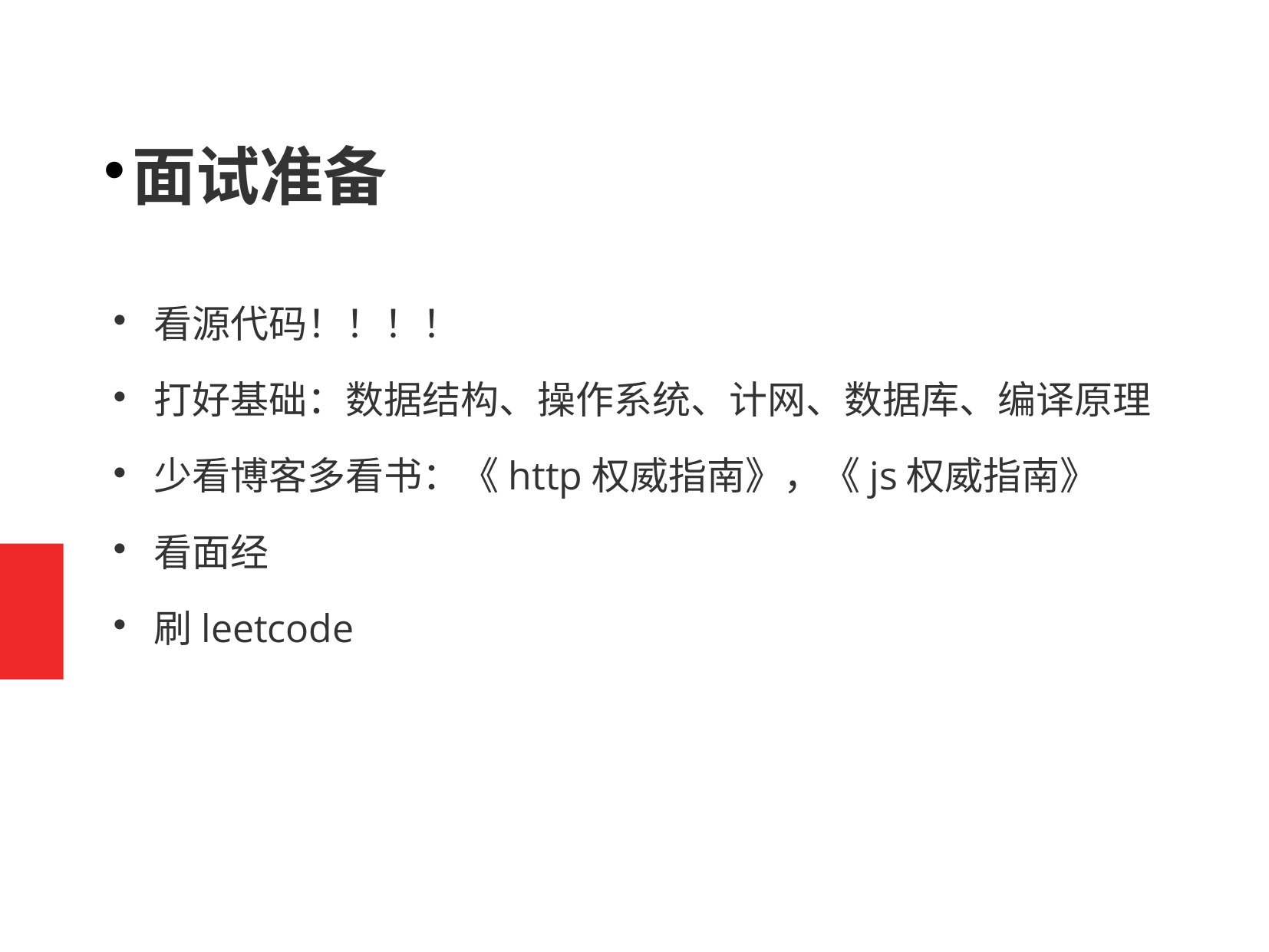

面试准备
看源代码！！！！
打好基础：数据结构、操作系统、计网、数据库、编译原理
少看博客多看书：《http权威指南》，《js权威指南》
看面经
刷leetcode